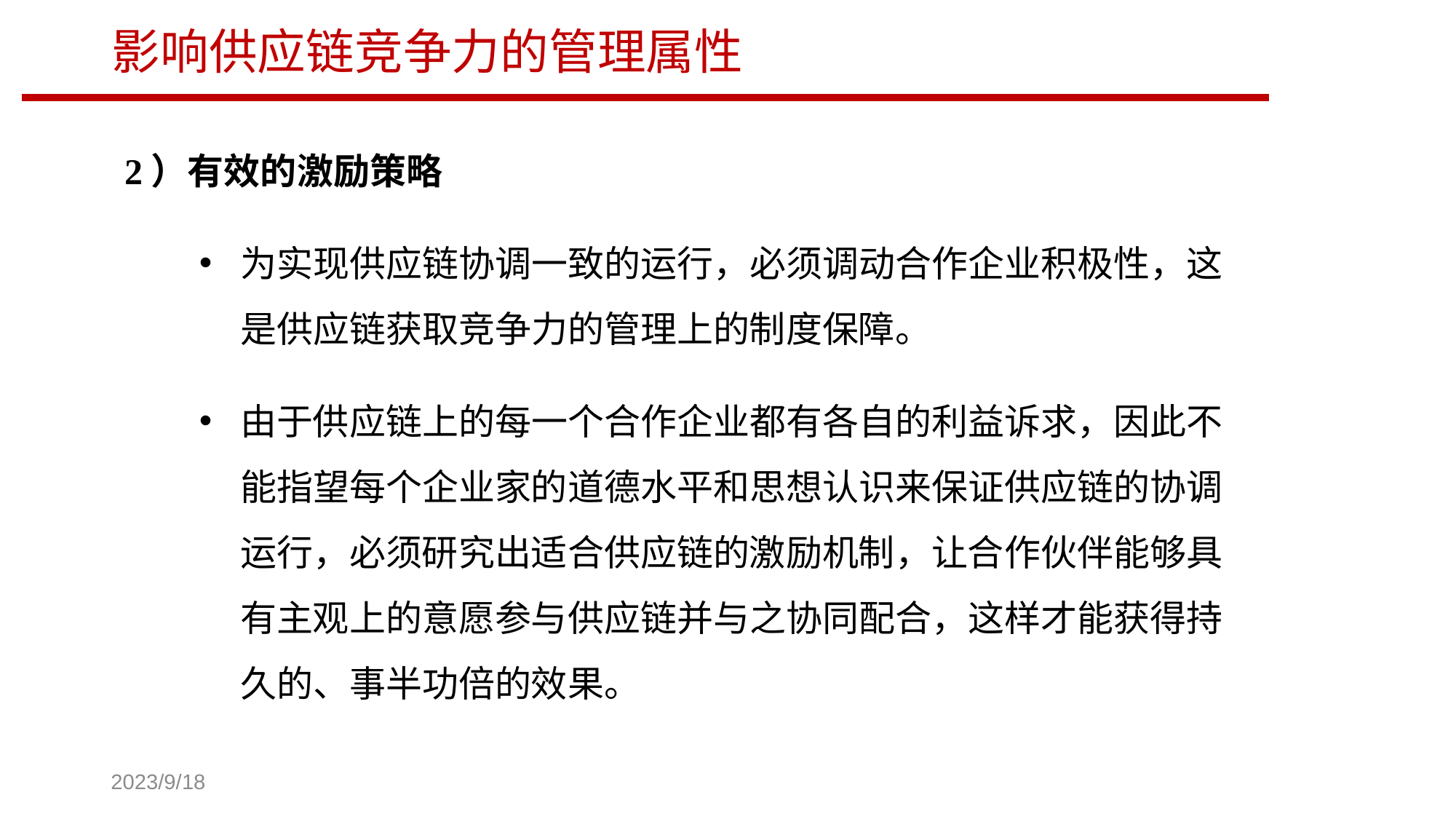

影响供应链竞争力的管理属性
2）有效的激励策略
为实现供应链协调一致的运行，必须调动合作企业积极性，这是供应链获取竞争力的管理上的制度保障。
由于供应链上的每一个合作企业都有各自的利益诉求，因此不能指望每个企业家的道德水平和思想认识来保证供应链的协调运行，必须研究出适合供应链的激励机制，让合作伙伴能够具有主观上的意愿参与供应链并与之协同配合，这样才能获得持久的、事半功倍的效果。
2023/9/18